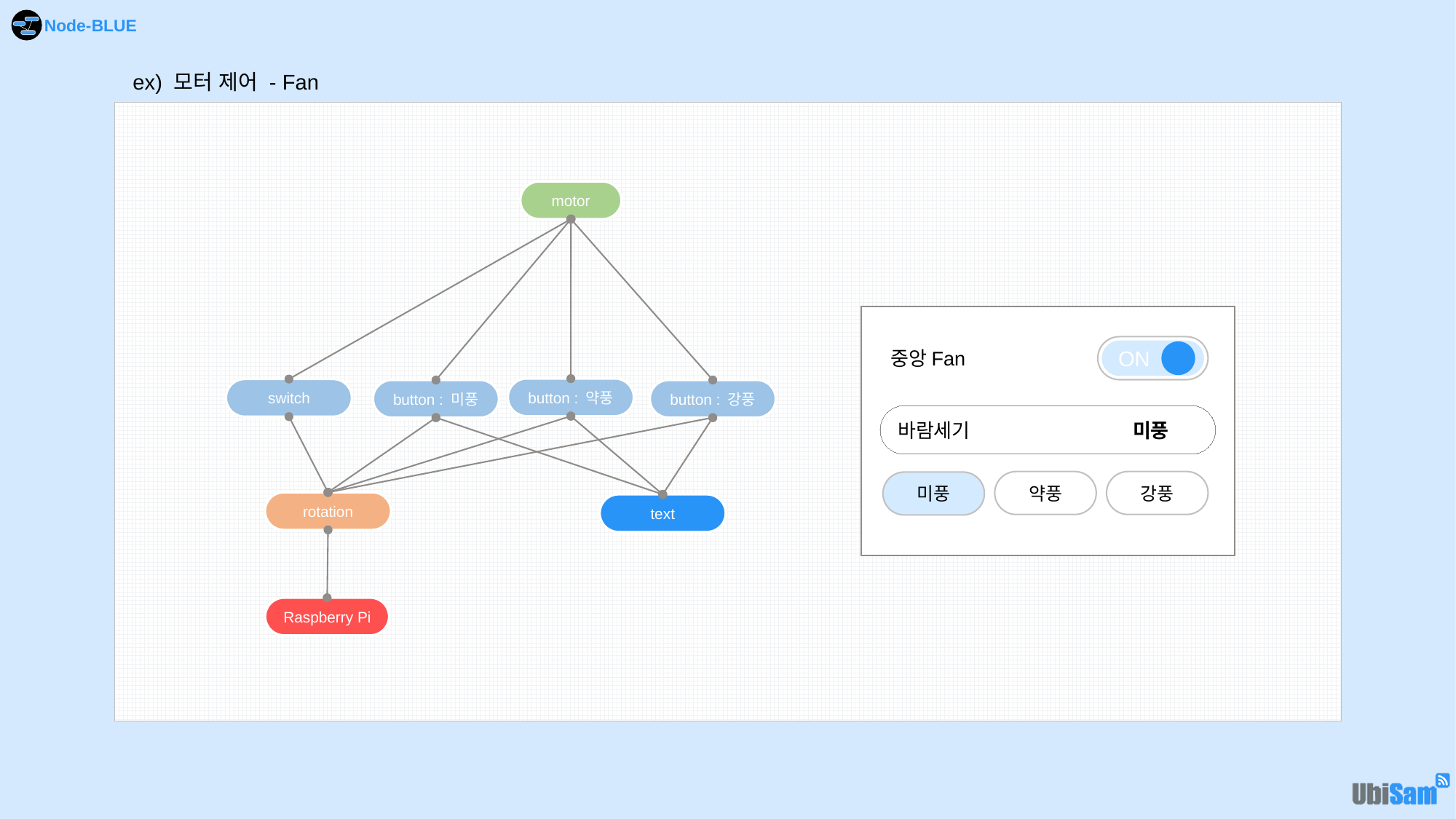

ex) 모터 제어 - Fan
motor
button : 약풍
switch
button : 미풍
button : 강풍
rotation
text
Raspberry Pi

중앙Fan
ON

바람세기		   미풍
약풍
강풍
미풍